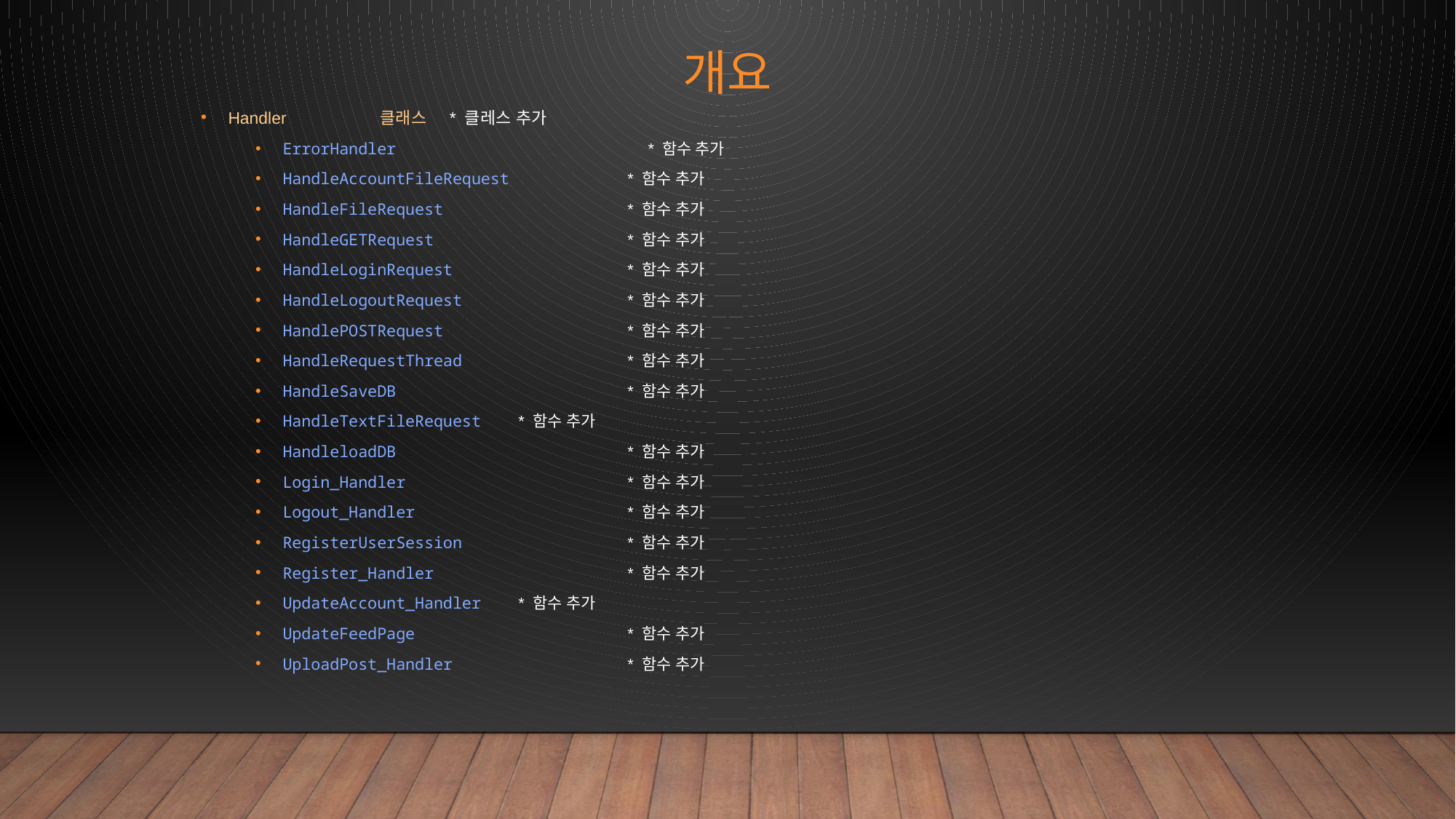

# 개요
Handler                   클래스    * 클레스 추가
ErrorHandler		    * 함수 추가
HandleAccountFileRequest 	    * 함수 추가
HandleFileRequest 		    * 함수 추가
HandleGETRequest 		    * 함수 추가
HandleLoginRequest 		    * 함수 추가
HandleLogoutRequest 		    * 함수 추가
HandlePOSTRequest 		    * 함수 추가
HandleRequestThread 		    * 함수 추가
HandleSaveDB 		    * 함수 추가
HandleTextFileRequest 	    * 함수 추가
HandleloadDB 		    * 함수 추가
Login_Handler 	  	    * 함수 추가
Logout_Handler 		    * 함수 추가
RegisterUserSession 		    * 함수 추가
Register_Handler 		    * 함수 추가
UpdateAccount_Handler  	    * 함수 추가
UpdateFeedPage 	   	    * 함수 추가
UploadPost_Handler 		    * 함수 추가